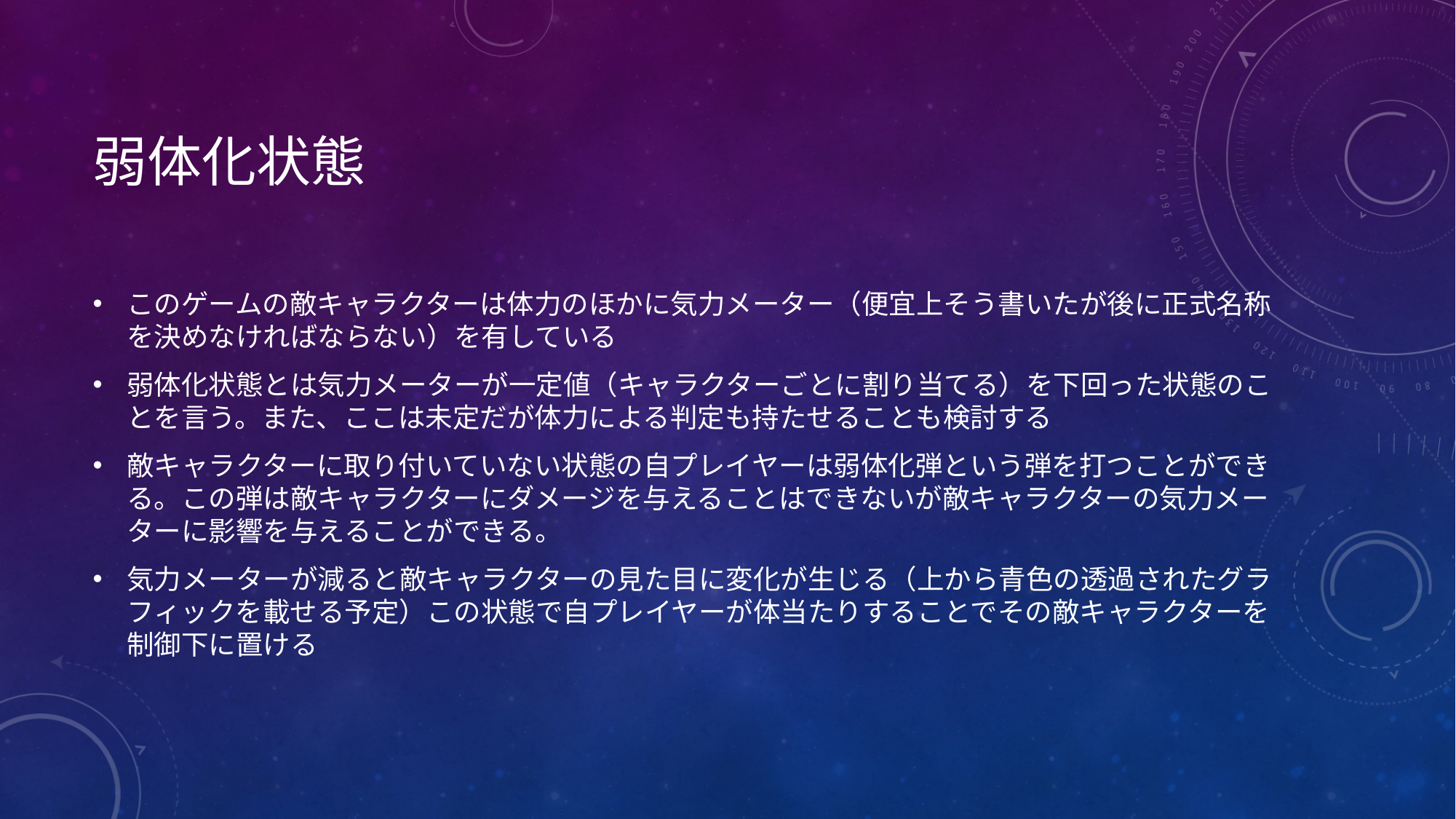

# 弱体化状態
このゲームの敵キャラクターは体力のほかに気力メーター（便宜上そう書いたが後に正式名称を決めなければならない）を有している
弱体化状態とは気力メーターが一定値（キャラクターごとに割り当てる）を下回った状態のことを言う。また、ここは未定だが体力による判定も持たせることも検討する
敵キャラクターに取り付いていない状態の自プレイヤーは弱体化弾という弾を打つことができる。この弾は敵キャラクターにダメージを与えることはできないが敵キャラクターの気力メーターに影響を与えることができる。
気力メーターが減ると敵キャラクターの見た目に変化が生じる（上から青色の透過されたグラフィックを載せる予定）この状態で自プレイヤーが体当たりすることでその敵キャラクターを制御下に置ける